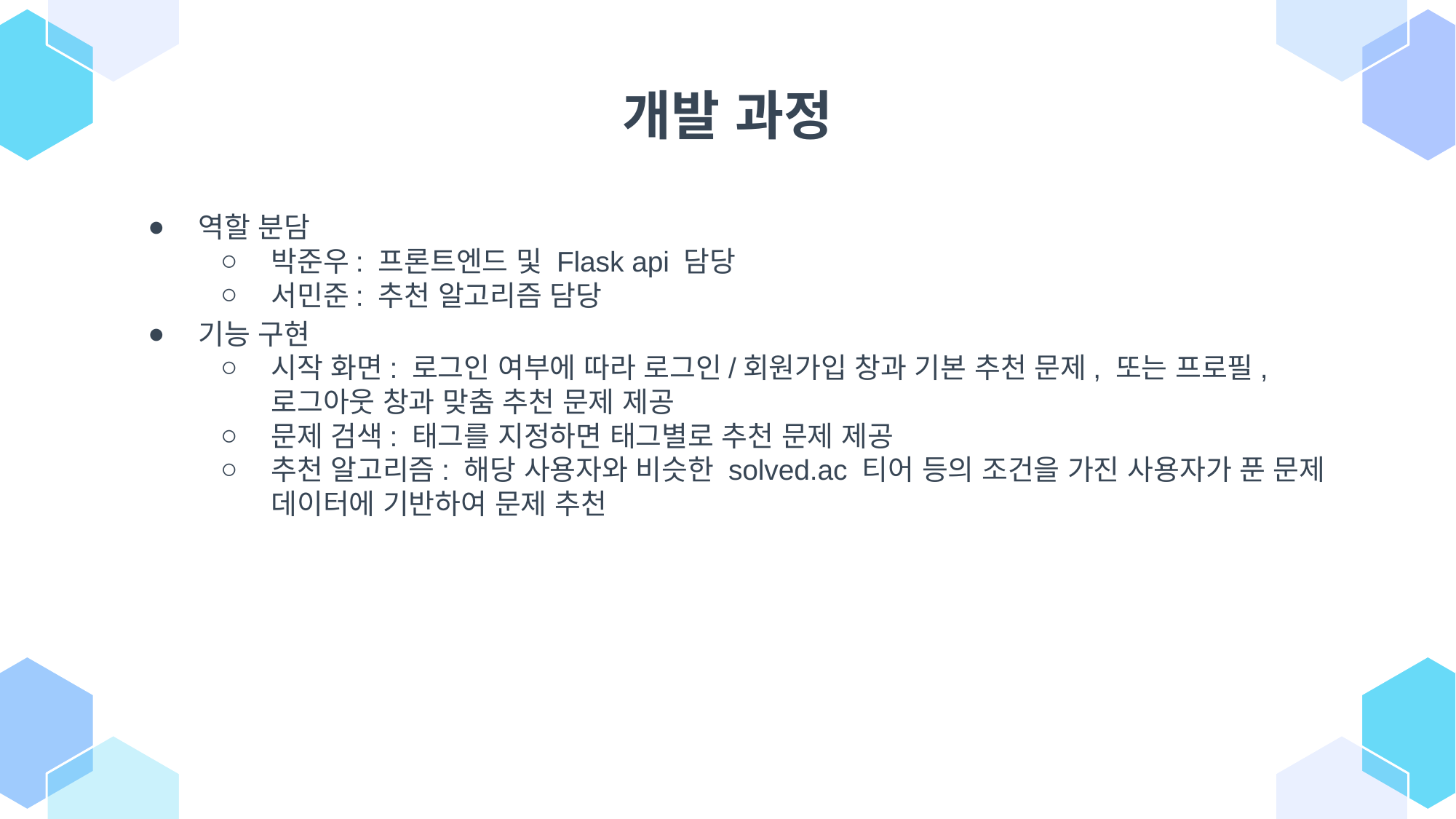

# 개발 과정
역할 분담
박준우: 프론트엔드 및 Flask api 담당
서민준: 추천 알고리즘 담당
기능 구현
시작 화면: 로그인 여부에 따라 로그인/회원가입 창과 기본 추천 문제, 또는 프로필, 로그아웃 창과 맞춤 추천 문제 제공
문제 검색: 태그를 지정하면 태그별로 추천 문제 제공
추천 알고리즘: 해당 사용자와 비슷한 solved.ac 티어 등의 조건을 가진 사용자가 푼 문제 데이터에 기반하여 문제 추천